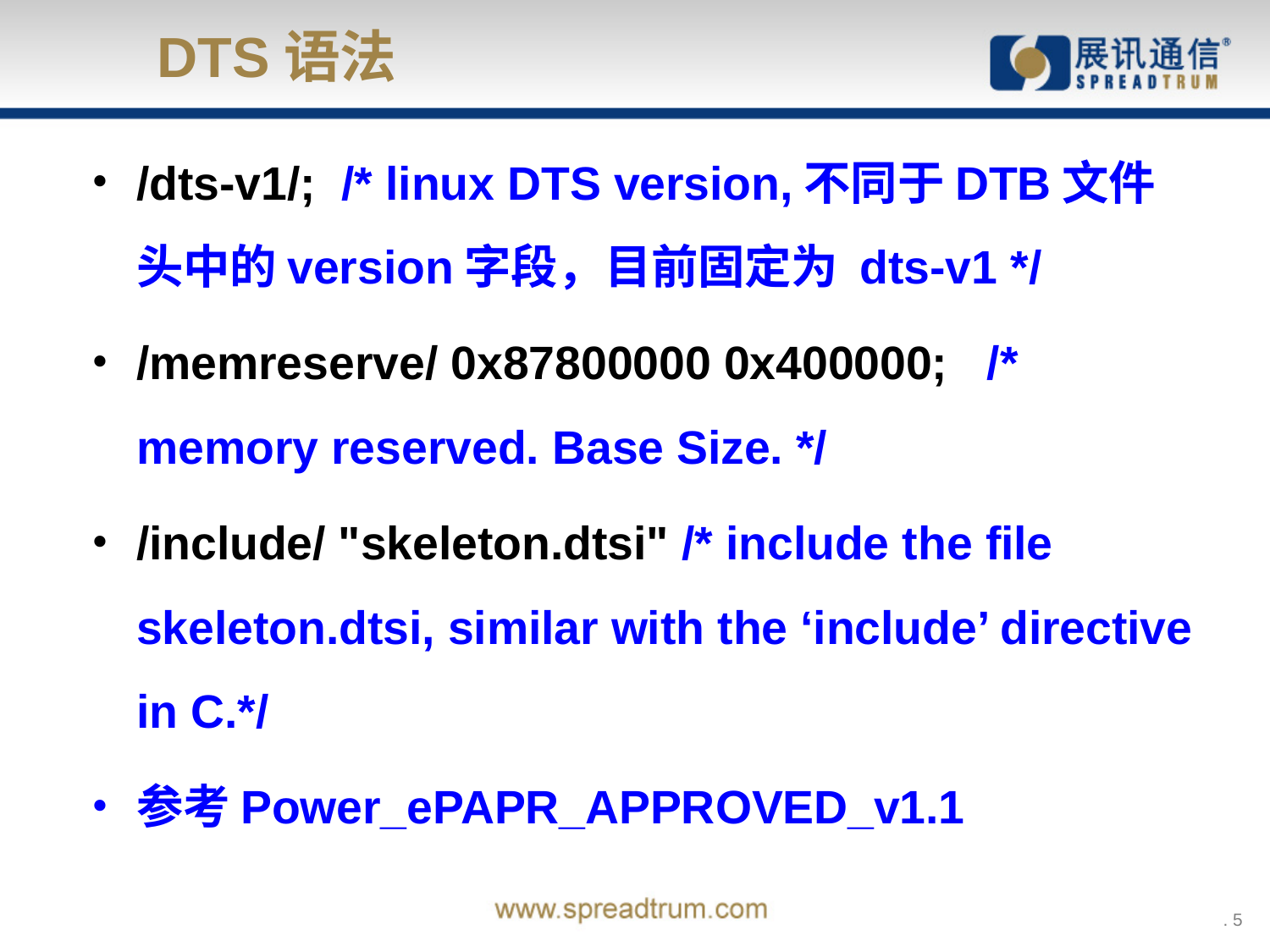

DTS语法
/dts-v1/;  /* linux DTS version,不同于DTB文件头中的version字段，目前固定为 dts-v1 */
/memreserve/ 0x87800000 0x400000;   /* memory reserved. Base Size. */
/include/ "skeleton.dtsi" /* include the file skeleton.dtsi, similar with the ‘include’ directive in C.*/
参考Power_ePAPR_APPROVED_v1.1
  . 5